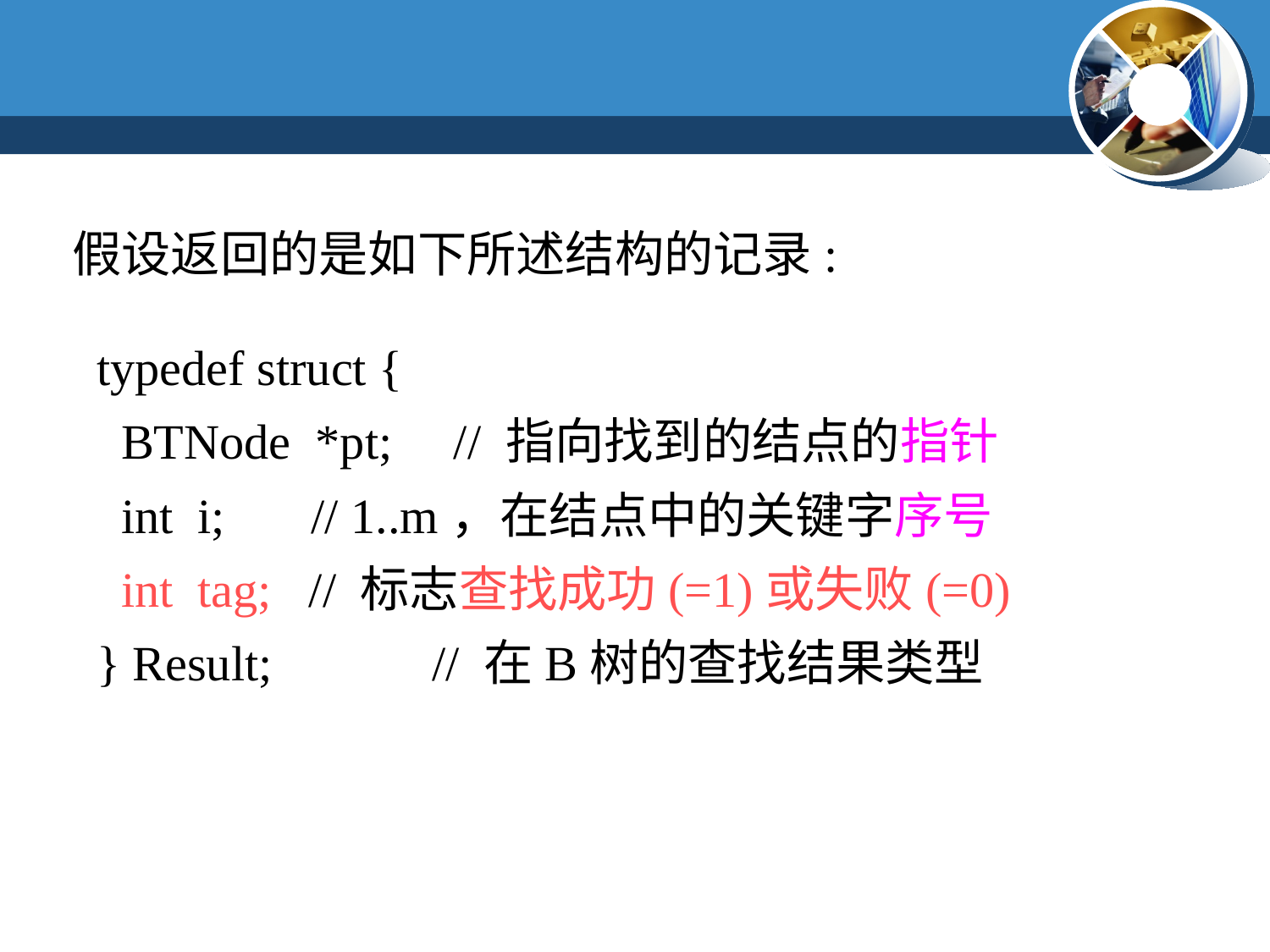

假设返回的是如下所述结构的记录:
typedef struct {
  BTNode  *pt;     // 指向找到的结点的指针
  int  i;       // 1..m，在结点中的关键字序号
  int  tag;   // 标志查找成功(=1)或失败(=0)
} Result;             // 在B树的查找结果类型